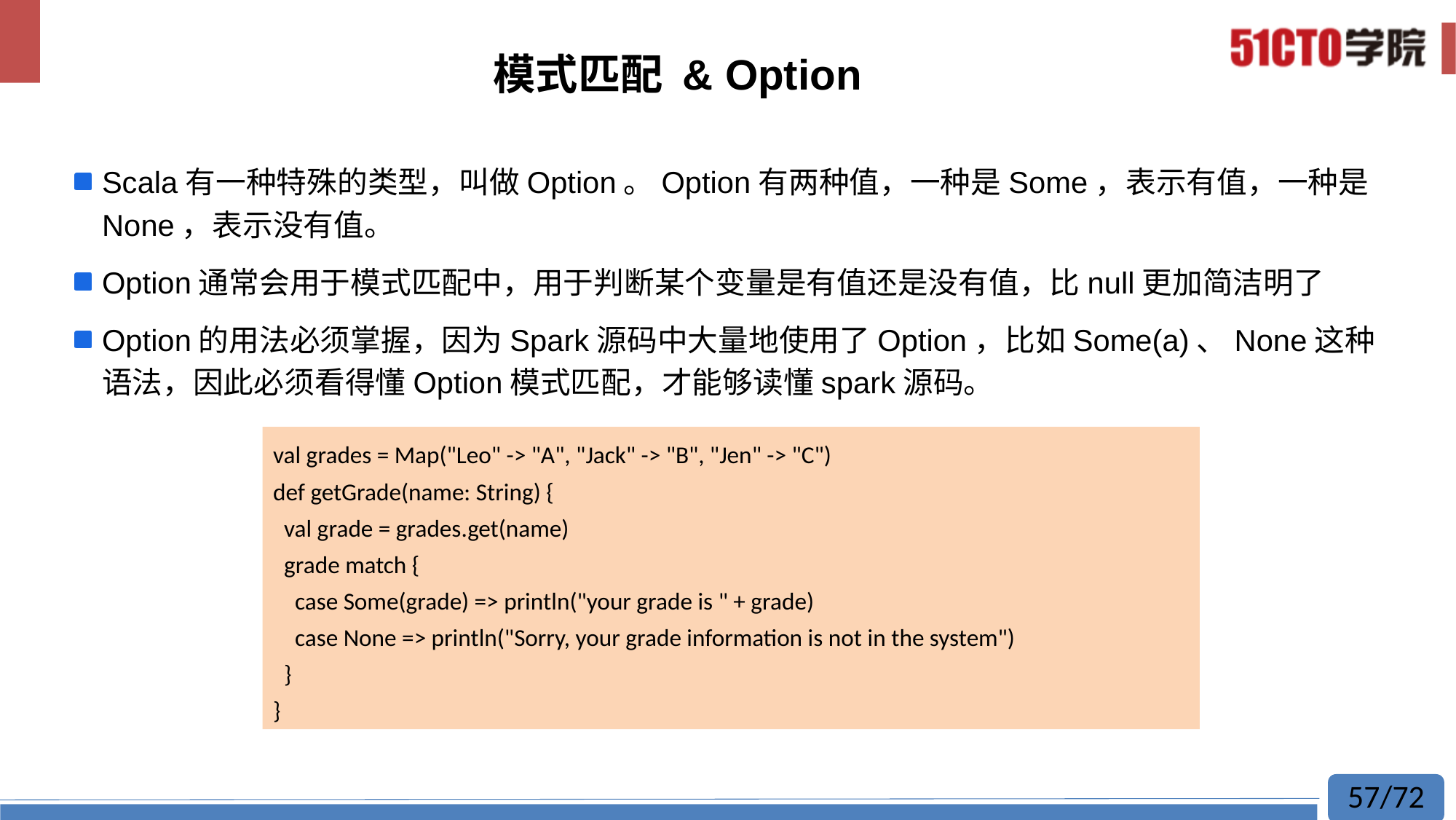

# 模式匹配 & Option
Scala有一种特殊的类型，叫做Option。Option有两种值，一种是Some，表示有值，一种是None，表示没有值。
Option通常会用于模式匹配中，用于判断某个变量是有值还是没有值，比null更加简洁明了
Option的用法必须掌握，因为Spark源码中大量地使用了Option，比如Some(a)、None这种语法，因此必须看得懂Option模式匹配，才能够读懂spark源码。

val grades = Map("Leo" -> "A", "Jack" -> "B", "Jen" -> "C")
def getGrade(name: String) {
  val grade = grades.get(name)
  grade match {
    case Some(grade) => println("your grade is " + grade)
    case None => println("Sorry, your grade information is not in the system")
  }
}